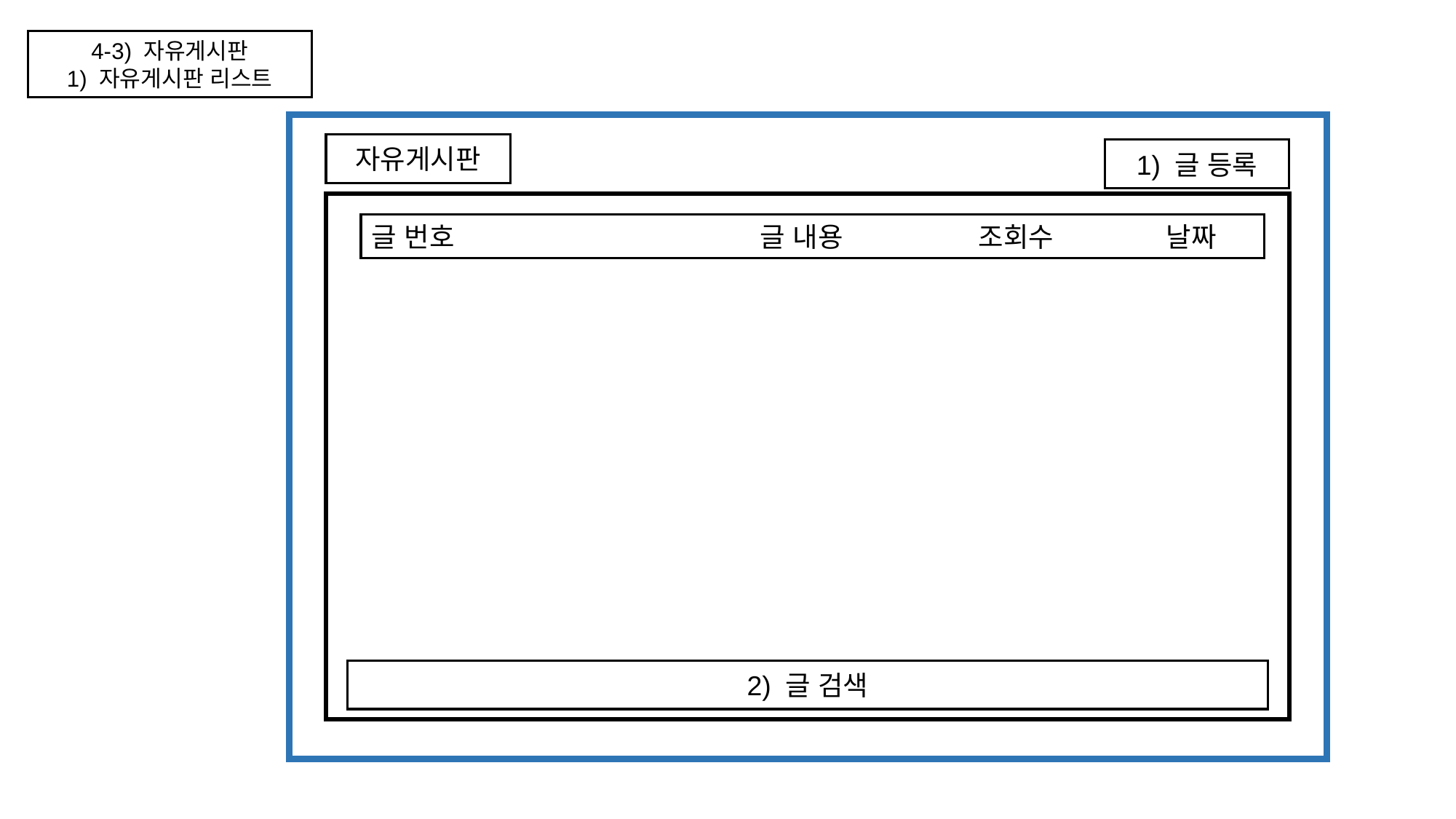

4-3) 자유게시판
1) 자유게시판 리스트

자유게시판
1) 글 등록

글 번호 			        글 내용	        조회수	    날짜
2) 글 검색